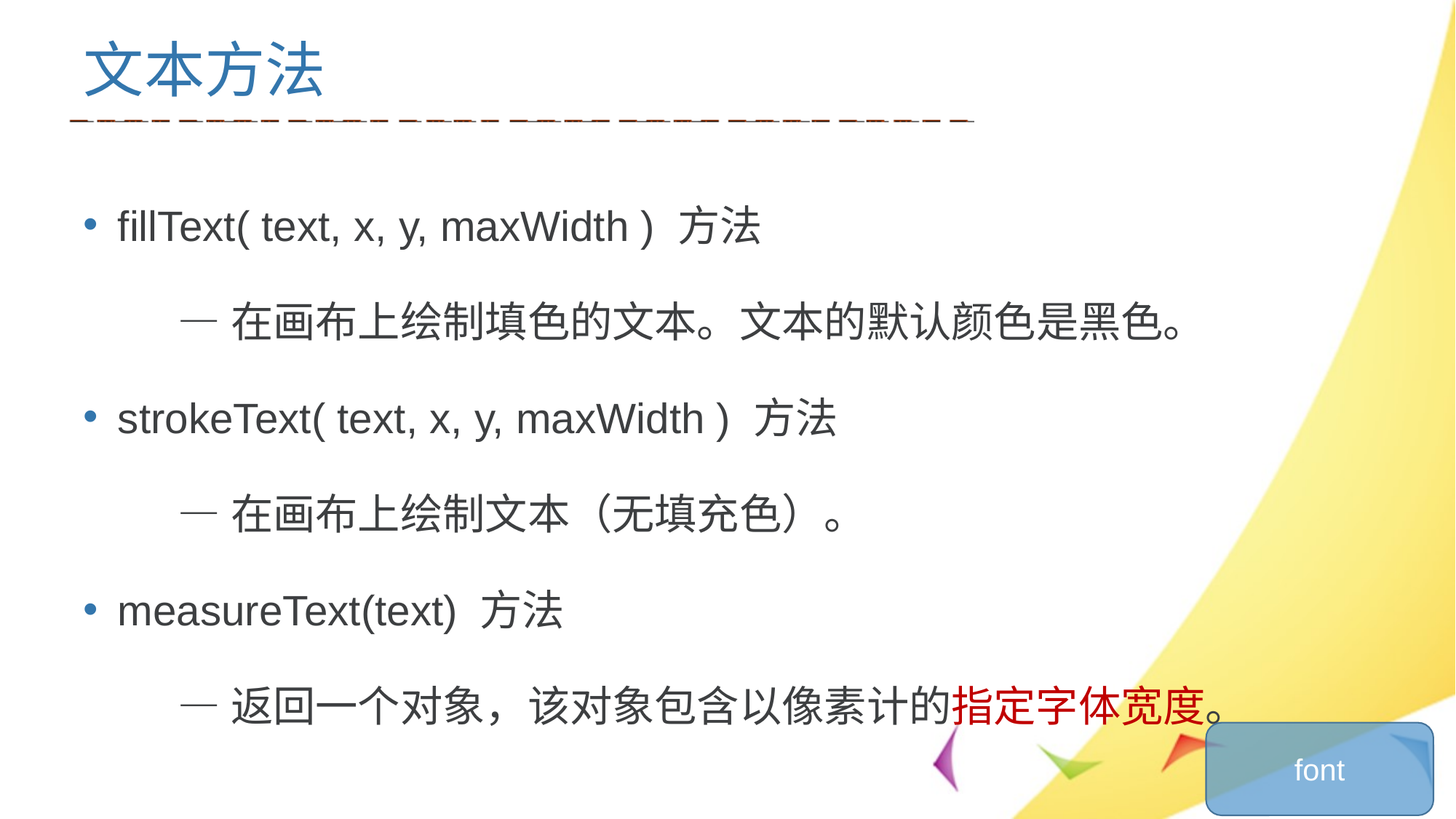

# 文本方法
fillText( text, x, y, maxWidth ) 方法
          —在画布上绘制填色的文本。文本的默认颜色是黑色。
strokeText( text, x, y, maxWidth ) 方法
          —在画布上绘制文本（无填充色）。
measureText(text) 方法
          —返回一个对象，该对象包含以像素计的指定字体宽度。

font